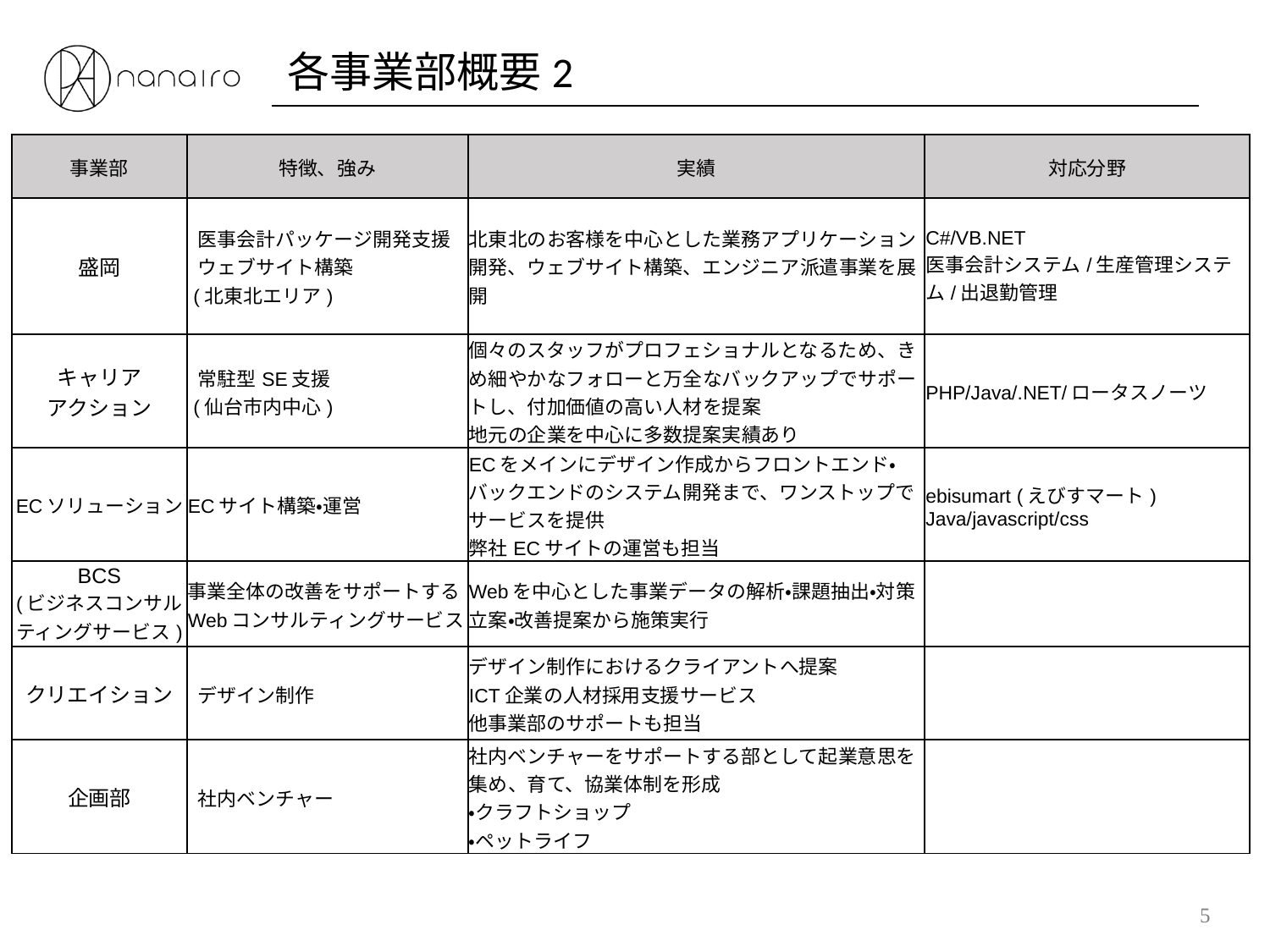

# 各事業部概要2
| 事業部 | 特徴、強み | 実績 | 対応分野 |
| --- | --- | --- | --- |
| 盛岡 | 医事会計パッケージ開発支援 ウェブサイト構築 (北東北エリア) | 北東北のお客様を中心とした業務アプリケーション開発、ウェブサイト構築、エンジニア派遣事業を展開 | C#/VB.NET 医事会計システム/生産管理システム/出退勤管理 |
| キャリア アクション | 常駐型SE支援 (仙台市内中心) | 個々のスタッフがプロフェショナルとなるため、きめ細やかなフォローと万全なバックアップでサポートし、付加価値の高い人材を提案 地元の企業を中心に多数提案実績あり | PHP/Java/.NET/ロータスノーツ |
| ECソリューション | ECサイト構築・運営 | ECをメインにデザイン作成からフロントエンド・バックエンドのシステム開発まで、ワンストップでサービスを提供 弊社ECサイトの運営も担当 | ebisumart (えびすマート) Java/javascript/css |
| BCS (ビジネスコンサルティングサービス) | 事業全体の改善をサポートするWebコンサルティングサービス | Webを中心とした事業データの解析・課題抽出・対策立案・改善提案から施策実行 |  |
| クリエイション | デザイン制作 | デザイン制作におけるクライアントへ提案 ICT企業の人材採用支援サービス 他事業部のサポートも担当 |  |
| 企画部 | 社内ベンチャー | 社内ベンチャーをサポートする部として起業意思を集め、育て、協業体制を形成 ・クラフトショップ ・ペットライフ |  |
5